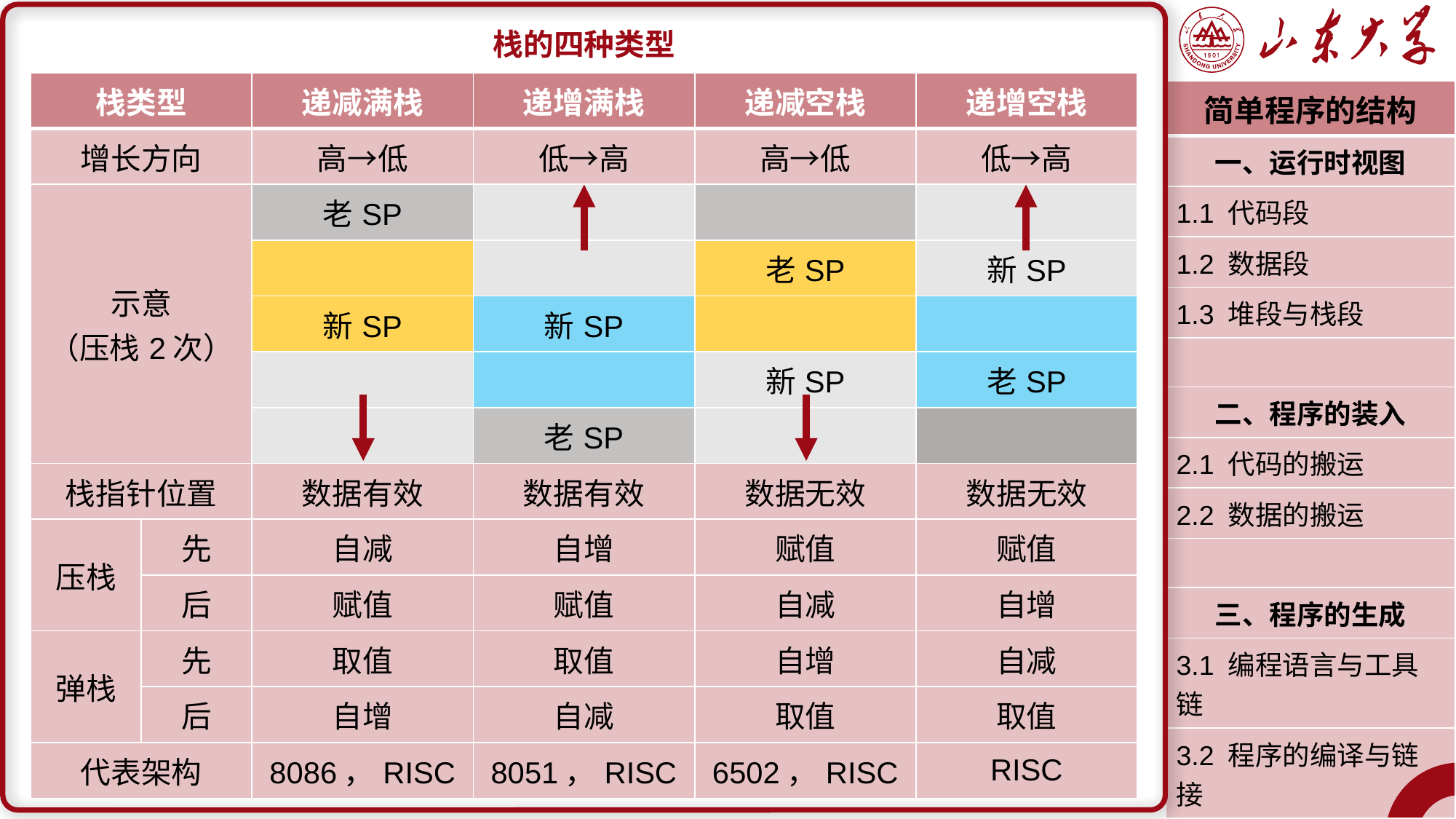

栈的四种类型

| 栈类型 |  | 递减满栈 | 递增满栈 | 递减空栈 | 递增空栈 |
| --- | --- | --- | --- | --- | --- |
| 增长方向 |  | 高→低 | 低→高 | 高→低 | 低→高 |
| 示意 （压栈2次） |  | 老SP |  |  |  |
|  |  |  |  | 老SP | 新SP |
|  |  | 新SP | 新SP |  |  |
|  |  |  |  | 新SP | 老SP |
|  |  |  | 老SP |  |  |
| 栈指针位置 |  | 数据有效 | 数据有效 | 数据无效 | 数据无效 |
| 压栈 | 先 | 自减 | 自增 | 赋值 | 赋值 |
|  | 后 | 赋值 | 赋值 | 自减 | 自增 |
| 弹栈 | 先 | 取值 | 取值 | 自增 | 自减 |
|  | 后 | 自增 | 自减 | 取值 | 取值 |
| 代表架构 |  | 8086，RISC | 8051，RISC | 6502，RISC | RISC |
| 简单程序的结构 |
| --- |
| 一、运行时视图 |
| 1.1 代码段 |
| 1.2 数据段 |
| 1.3 堆段与栈段 |
|  |
| 二、程序的装入 |
| 2.1 代码的搬运 |
| 2.2 数据的搬运 |
|  |
| 三、程序的生成 |
| 3.1 编程语言与工具链 |
| 3.2 程序的编译与链接 |
| 3.3 过程调用与栈框 |
| 潘润宇 2023.03 |